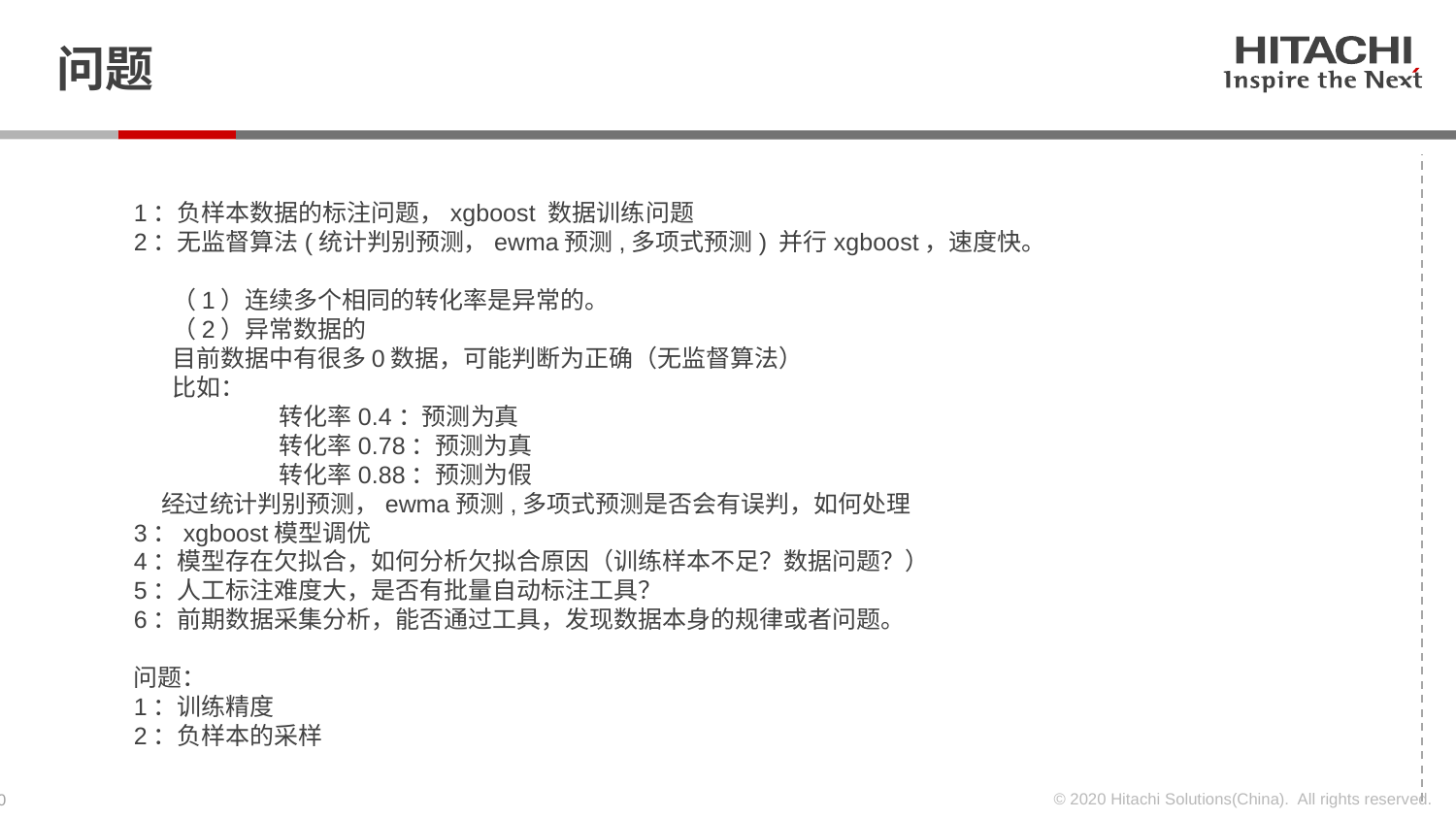

# 问题
1：负样本数据的标注问题，xgboost 数据训练问题
2：无监督算法(统计判别预测，ewma预测,多项式预测) 并行xgboost，速度快。

      （1）连续多个相同的转化率是异常的。
      （2）异常数据的
      目前数据中有很多0数据，可能判断为正确（无监督算法）
      比如：
	转化率0.4：预测为真
	转化率0.78：预测为真
	转化率0.88：预测为假
    经过统计判别预测，ewma预测,多项式预测是否会有误判，如何处理
3：xgboost模型调优
4：模型存在欠拟合，如何分析欠拟合原因（训练样本不足？数据问题？）
5：人工标注难度大，是否有批量自动标注工具？
6：前期数据采集分析，能否通过工具，发现数据本身的规律或者问题。

问题：
1：训练精度
2：负样本的采样